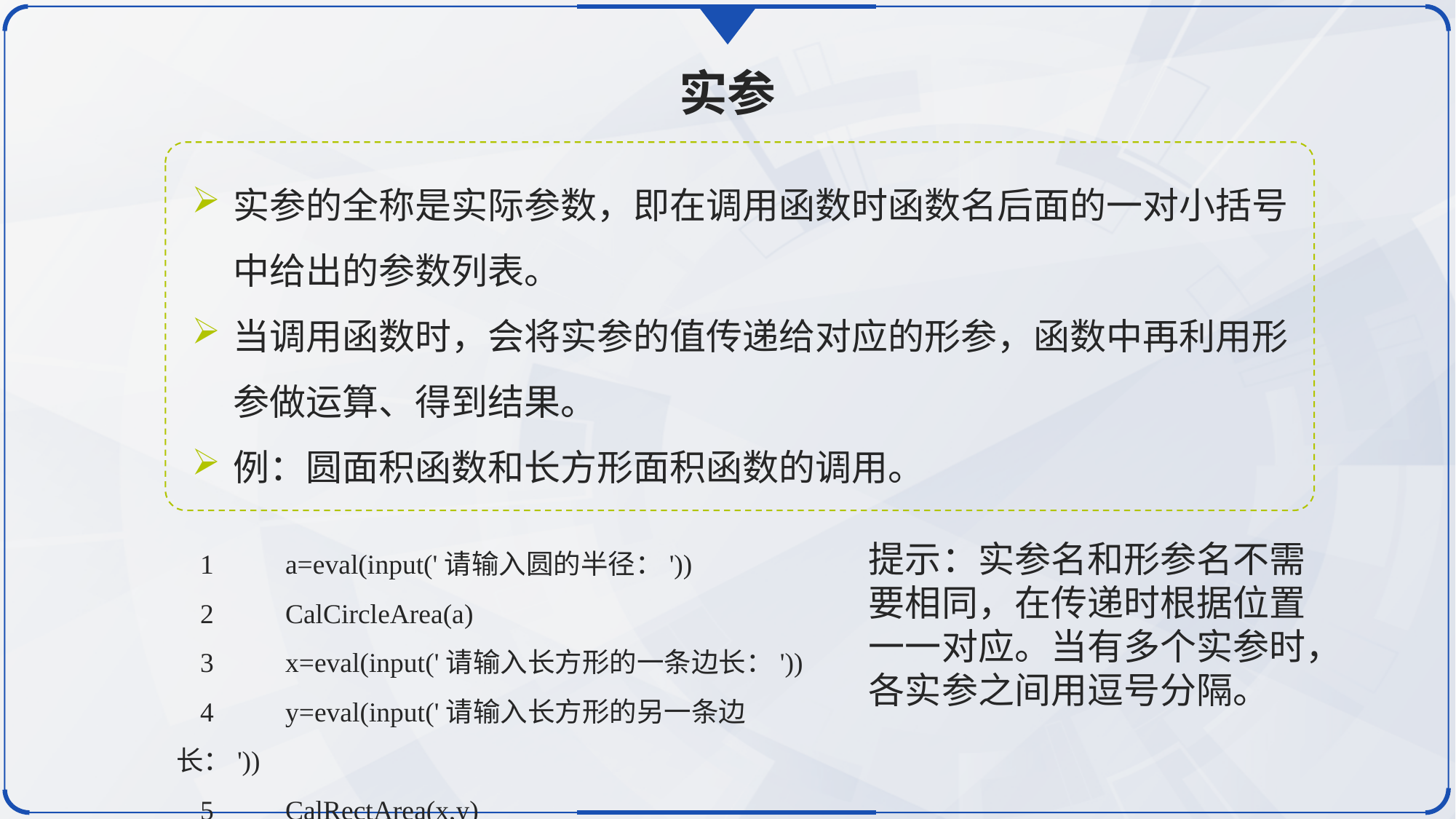

实参

实参的全称是实际参数，即在调用函数时函数名后面的一对小括号中给出的参数列表。
当调用函数时，会将实参的值传递给对应的形参，函数中再利用形参做运算、得到结果。
例：圆面积函数和长方形面积函数的调用。
1	a=eval(input('请输入圆的半径：'))
2	CalCircleArea(a)
3	x=eval(input('请输入长方形的一条边长：'))
4	y=eval(input('请输入长方形的另一条边长：'))
5	CalRectArea(x,y)
提示：实参名和形参名不需要相同，在传递时根据位置一一对应。当有多个实参时，各实参之间用逗号分隔。